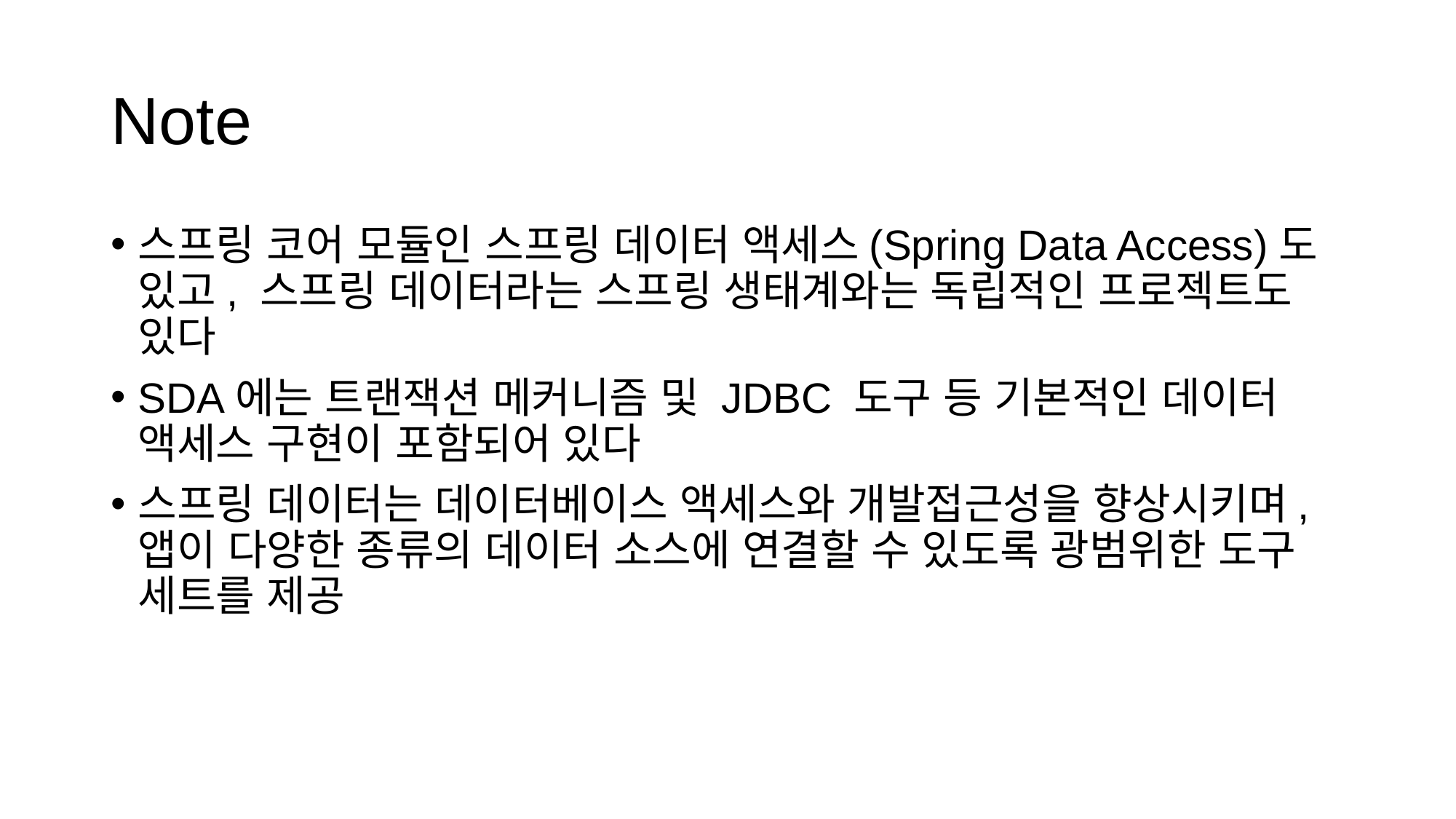

# Note
스프링 코어 모듈인 스프링 데이터 액세스(Spring Data Access)도 있고, 스프링 데이터라는 스프링 생태계와는 독립적인 프로젝트도 있다
SDA에는 트랜잭션 메커니즘 및 JDBC 도구 등 기본적인 데이터 액세스 구현이 포함되어 있다
스프링 데이터는 데이터베이스 액세스와 개발접근성을 향상시키며, 앱이 다양한 종류의 데이터 소스에 연결할 수 있도록 광범위한 도구 세트를 제공